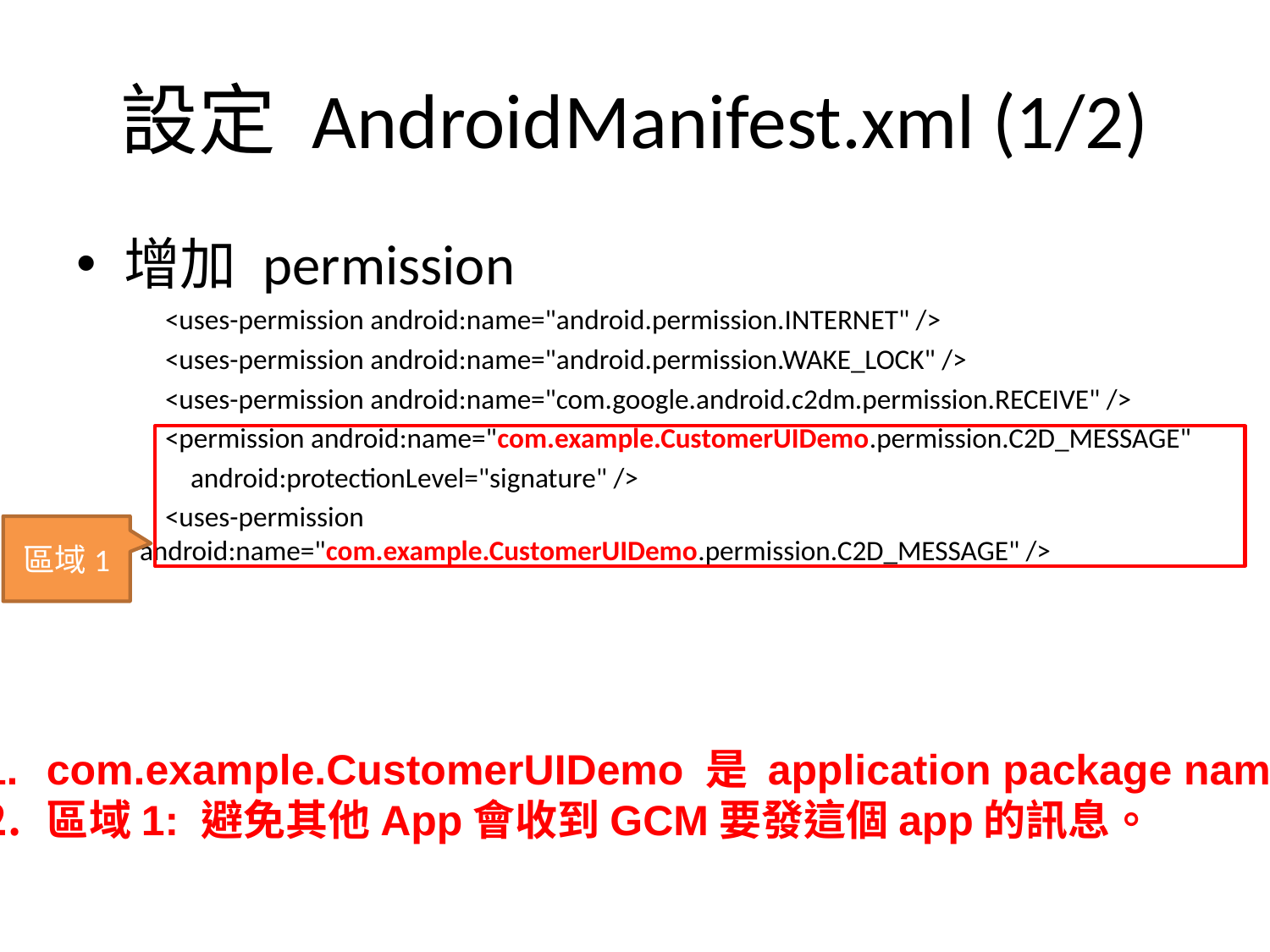

# 設定 AndroidManifest.xml (1/2)
增加 permission
    <uses-permission android:name="android.permission.INTERNET" />
    <uses-permission android:name="android.permission.WAKE_LOCK" />
    <uses-permission android:name="com.google.android.c2dm.permission.RECEIVE" />
    <permission android:name="com.example.CustomerUIDemo.permission.C2D_MESSAGE"
        android:protectionLevel="signature" />
    <uses-permission android:name="com.example.CustomerUIDemo.permission.C2D_MESSAGE" />

區域1
com.example.CustomerUIDemo 是 application package name
區域1: 避免其他App會收到GCM要發這個app的訊息。